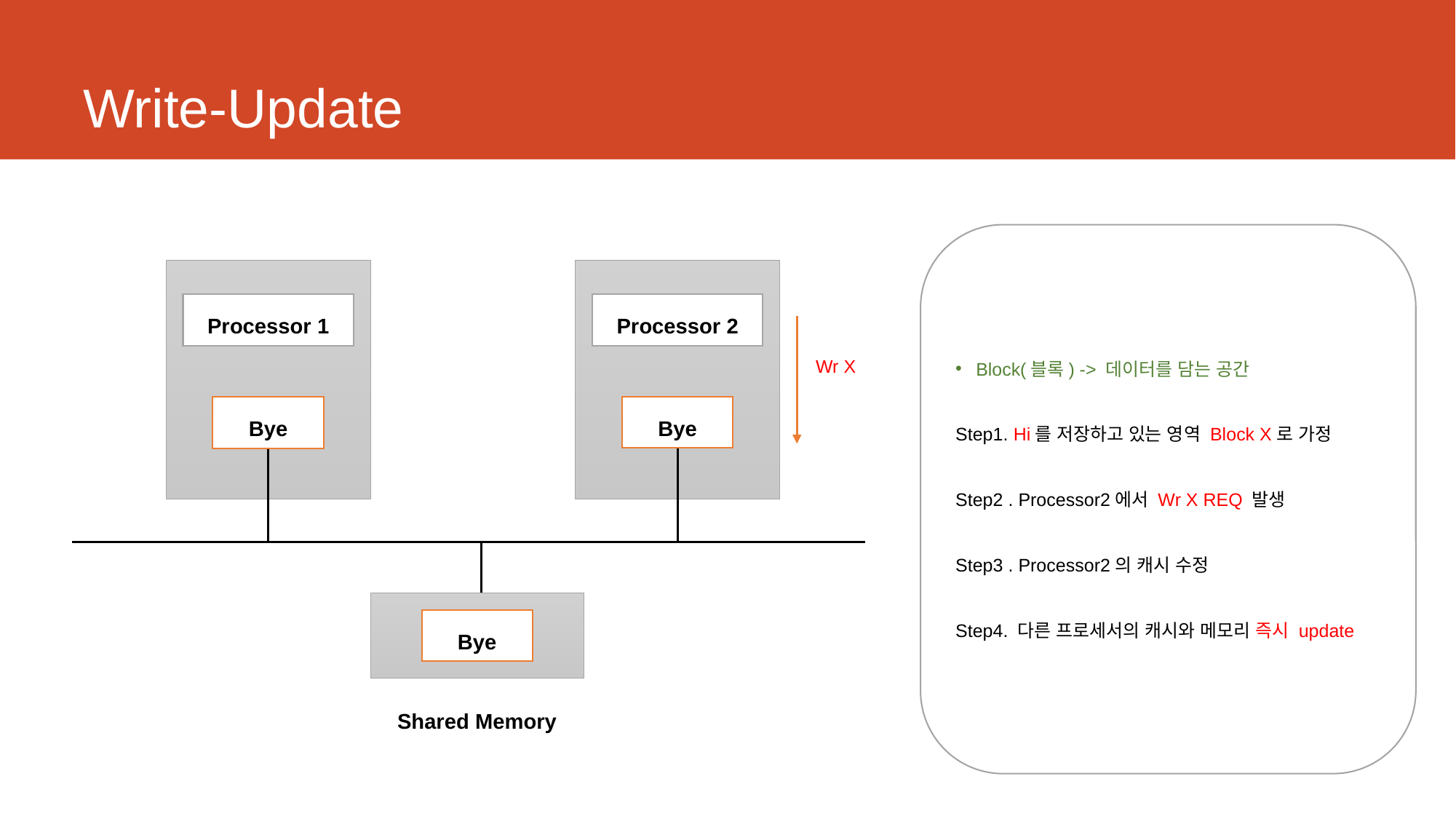

# Write-Update
Block(블록) -> 데이터를 담는 공간

Step1. Hi를 저장하고 있는 영역 Block X로 가정

Step2 . Processor2에서 Wr X REQ 발생

Step3 . Processor2의 캐시 수정

Step4. 다른 프로세서의 캐시와 메모리 즉시 update

Processor 1
Processor 2
Hi
Hi

Hi
Shared Memory
Wr X
Bye
Bye
Bye